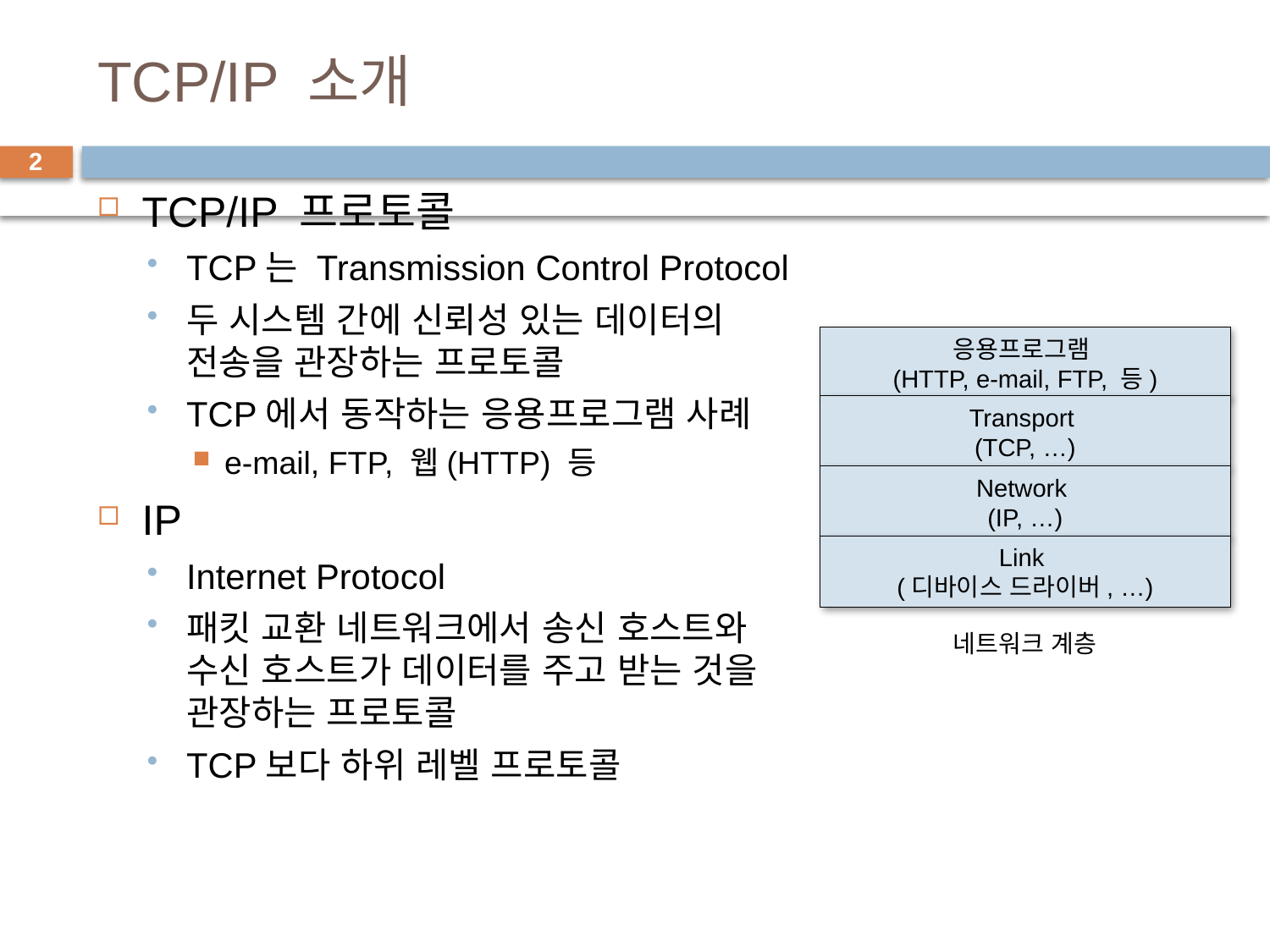

# TCP/IP 소개
2
TCP/IP 프로토콜
TCP는 Transmission Control Protocol
두 시스템 간에 신뢰성 있는 데이터의 전송을 관장하는 프로토콜
TCP에서 동작하는 응용프로그램 사례
e-mail, FTP, 웹(HTTP) 등
IP
Internet Protocol
패킷 교환 네트워크에서 송신 호스트와 수신 호스트가 데이터를 주고 받는 것을 관장하는 프로토콜
TCP보다 하위 레벨 프로토콜

응용프로그램
(HTTP, e-mail, FTP, 등)
Transport
(TCP, …)
Network
(IP, …)
Link
(디바이스 드라이버, …)
네트워크 계층